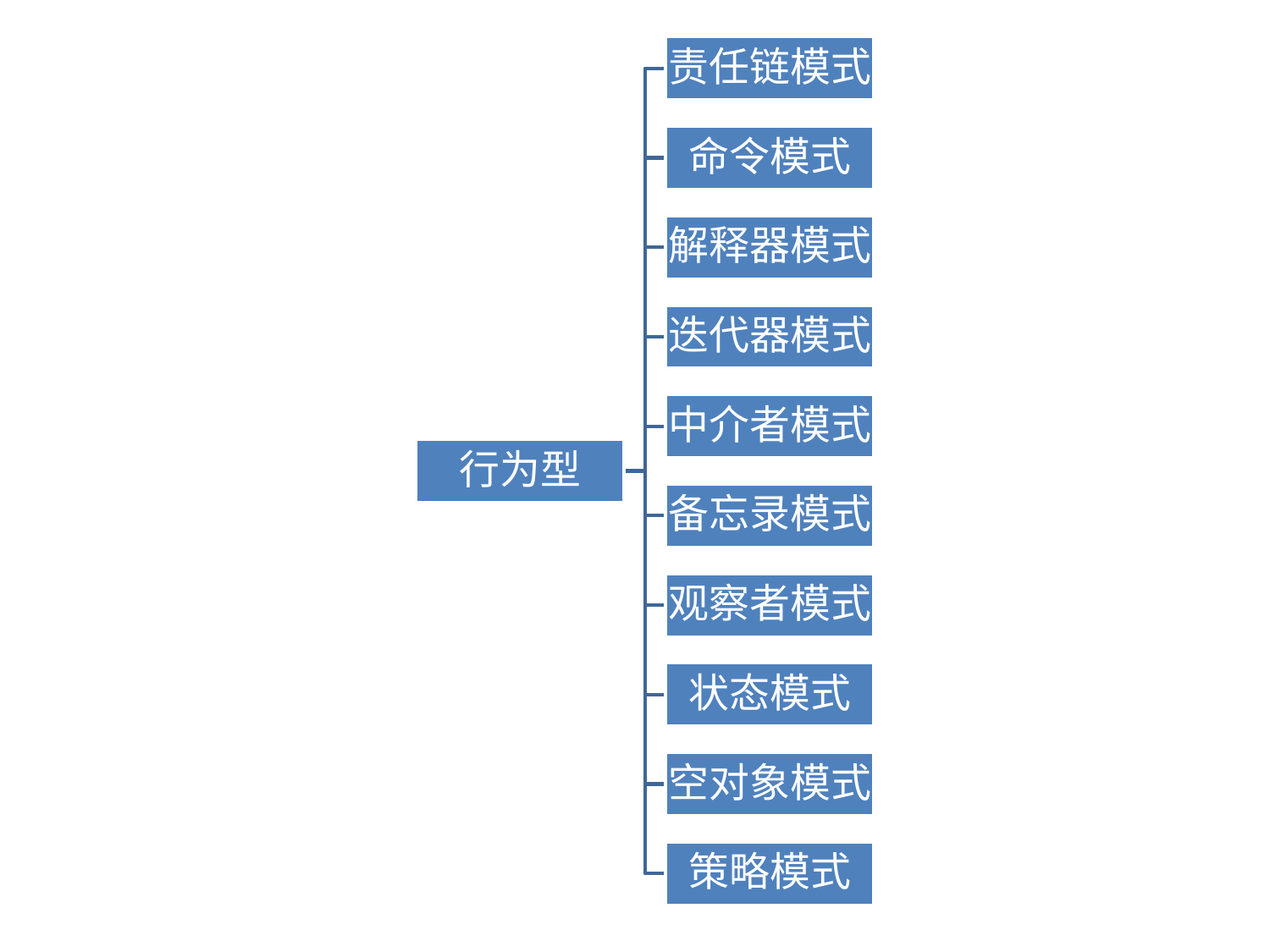

行为型
责任链模式
命令模式
解释器模式
迭代器模式
中介者模式
备忘录模式
观察者模式
状态模式
空对象模式
策略模式